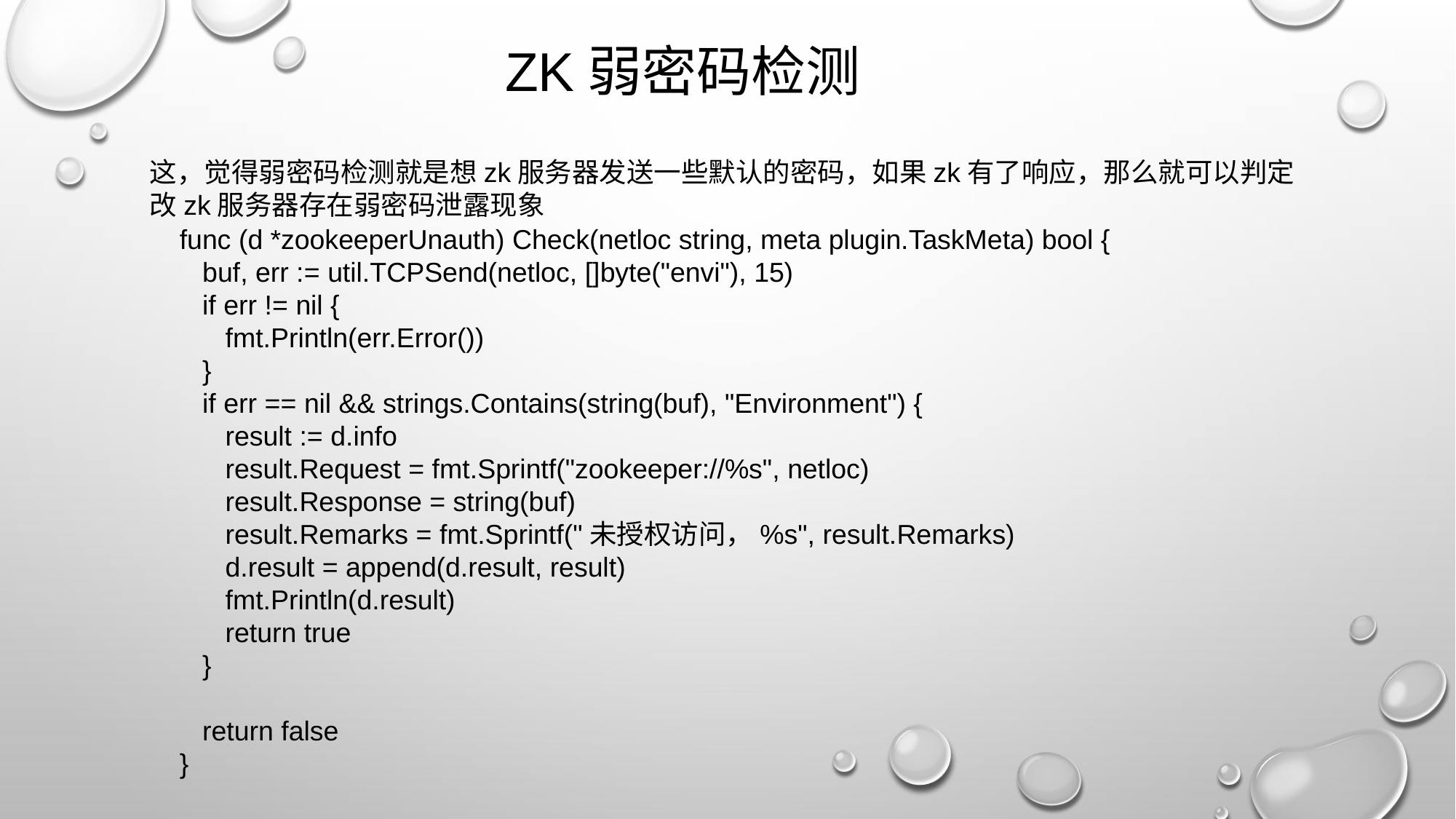

# Zk弱密码检测
这，觉得弱密码检测就是想zk服务器发送一些默认的密码，如果zk有了响应，那么就可以判定改zk服务器存在弱密码泄露现象
func (d *zookeeperUnauth) Check(netloc string, meta plugin.TaskMeta) bool {
   buf, err := util.TCPSend(netloc, []byte("envi"), 15)
   if err != nil {
      fmt.Println(err.Error())
   }
   if err == nil && strings.Contains(string(buf), "Environment") {
      result := d.info
      result.Request = fmt.Sprintf("zookeeper://%s", netloc)
      result.Response = string(buf)
      result.Remarks = fmt.Sprintf("未授权访问，%s", result.Remarks)
      d.result = append(d.result, result)
      fmt.Println(d.result)
      return true
   }
   return false
}